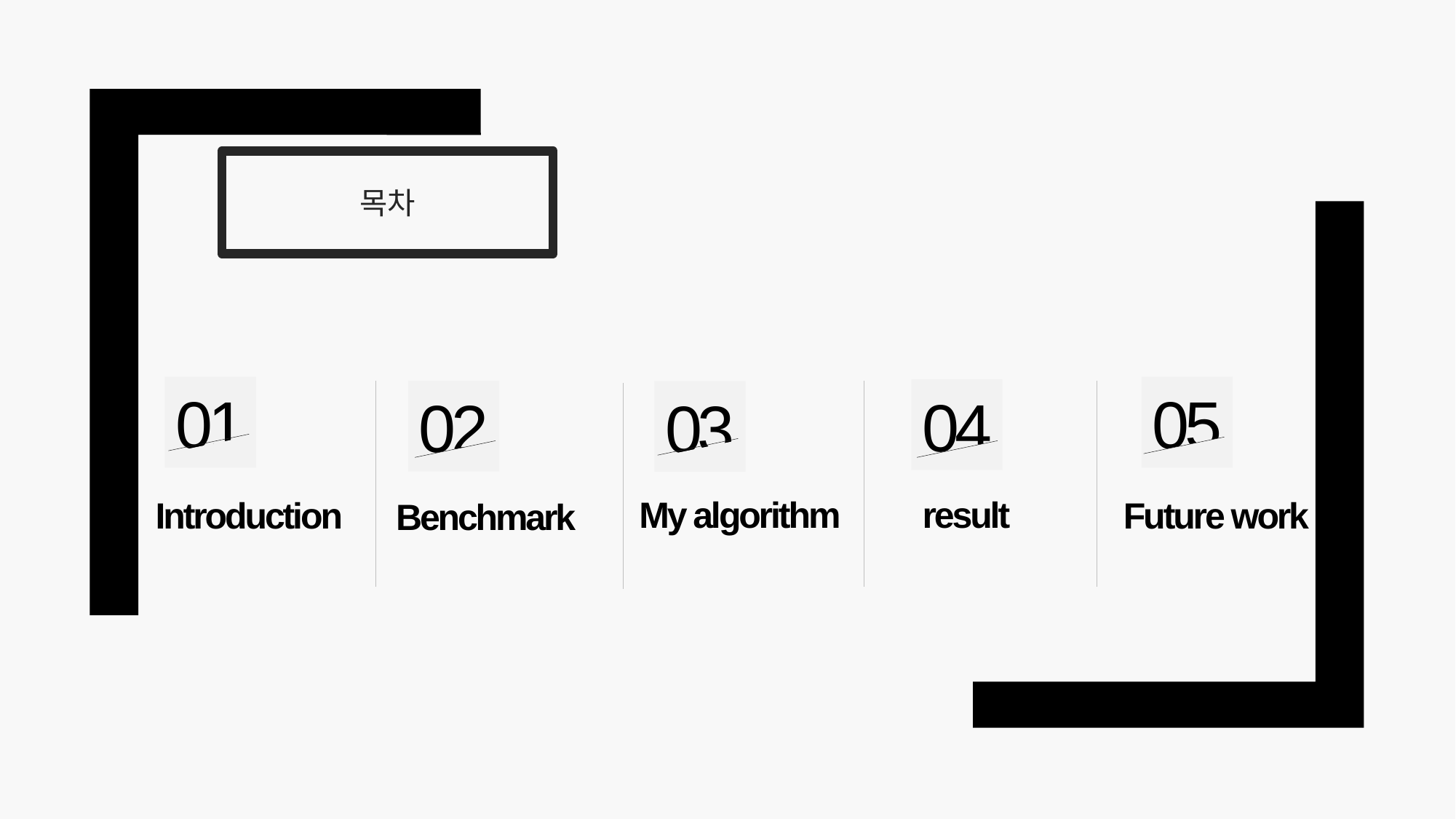

목차
01

05

04

02

03

My algorithm
result
Introduction
Future work
Benchmark